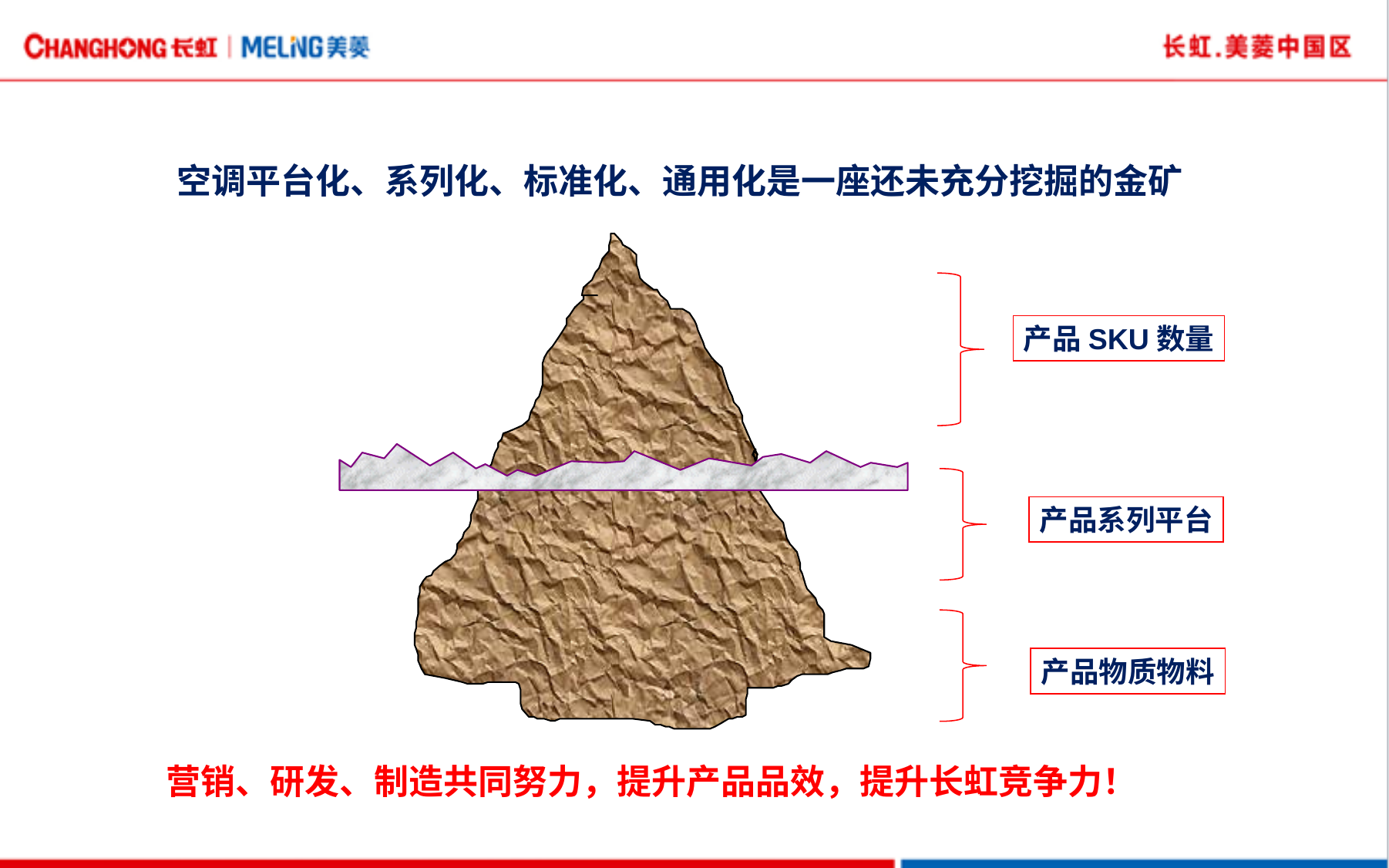

空调平台化、系列化、标准化、通用化是一座还未充分挖掘的金矿

产品SKU数量

产品系列平台

产品物质物料
营销、研发、制造共同努力，提升产品品效，提升长虹竞争力！